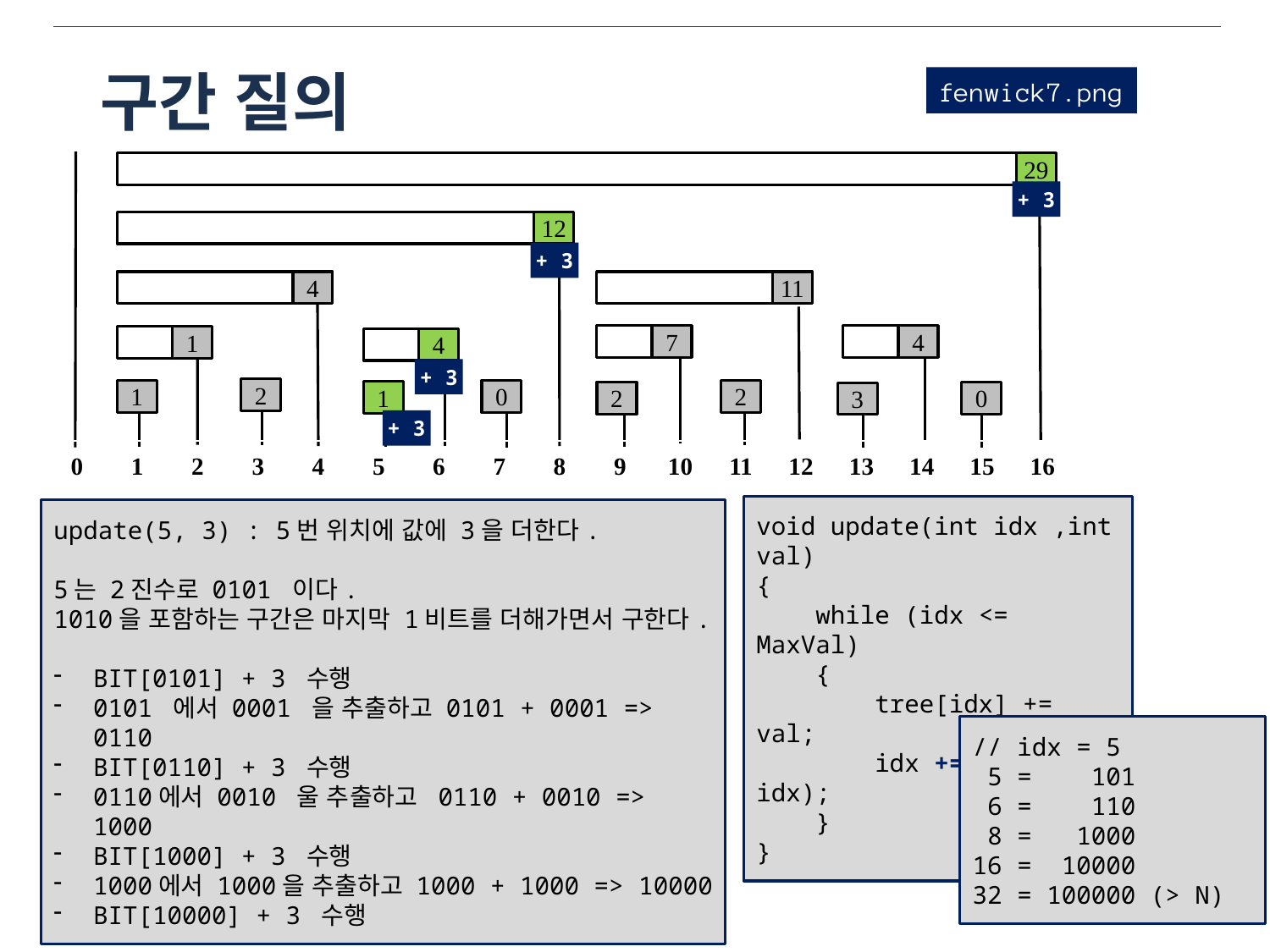

# 구간 질의
fenwick7.png

29
+ 3

12
+ 3

4
11

7
4

1

4
+ 3
2
1
0
2
1
2
0
3
+ 3
| 0 | 1 | 2 | 3 | 4 | 5 | 6 | 7 | 8 | 9 | 10 | 11 | 12 | 13 | 14 | 15 | 16 |
| --- | --- | --- | --- | --- | --- | --- | --- | --- | --- | --- | --- | --- | --- | --- | --- | --- |
void update(int idx ,int val)
{
    while (idx <= MaxVal)
    {
        tree[idx] += val;
        idx += (idx & -idx);
    }
}
update(5, 3) : 5번 위치에 값에 3을 더한다.

5는 2진수로 0101 이다.
1010을 포함하는 구간은 마지막 1비트를 더해가면서 구한다.

BIT[0101] + 3 수행
0101 에서 0001 을 추출하고 0101 + 0001 => 0110
BIT[0110] + 3 수행
0110에서 0010 울 추출하고  0110 + 0010 => 1000
BIT[1000] + 3 수행
1000에서 1000을 추출하고 1000 + 1000 => 10000
BIT[10000] + 3 수행
// idx = 5
 5 =    101
 6 =    110
 8 =   1000
16 =  10000
32 = 100000 (> N)